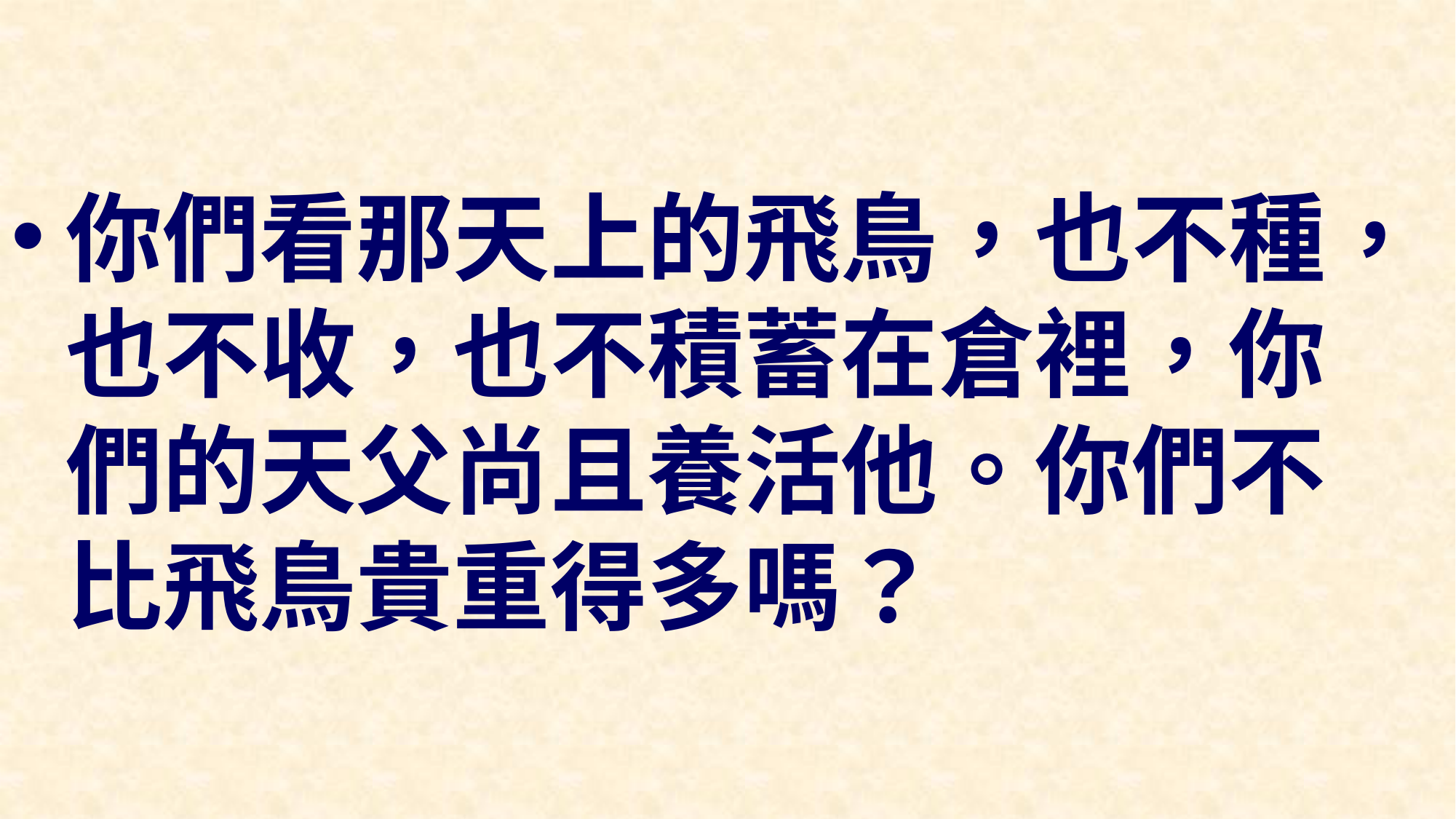

你們看那天上的飛鳥，也不種，也不收，也不積蓄在倉裡，你們的天父尚且養活他。你們不比飛鳥貴重得多嗎？